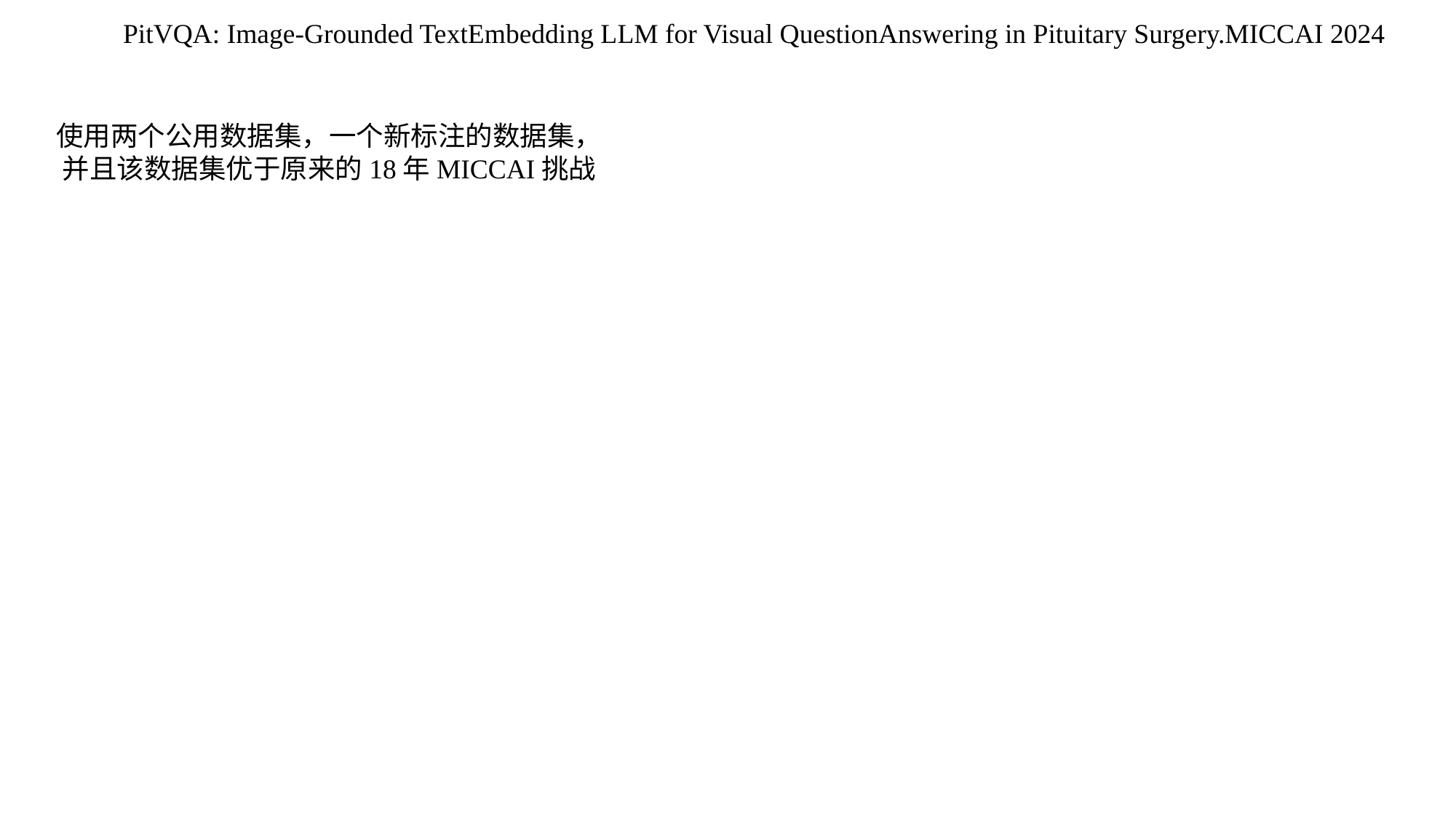

PitVQA: Image-Grounded TextEmbedding LLM for Visual QuestionAnswering in Pituitary Surgery.MICCAI 2024
使用两个公用数据集，一个新标注的数据集，并且该数据集优于原来的18年MICCAI挑战